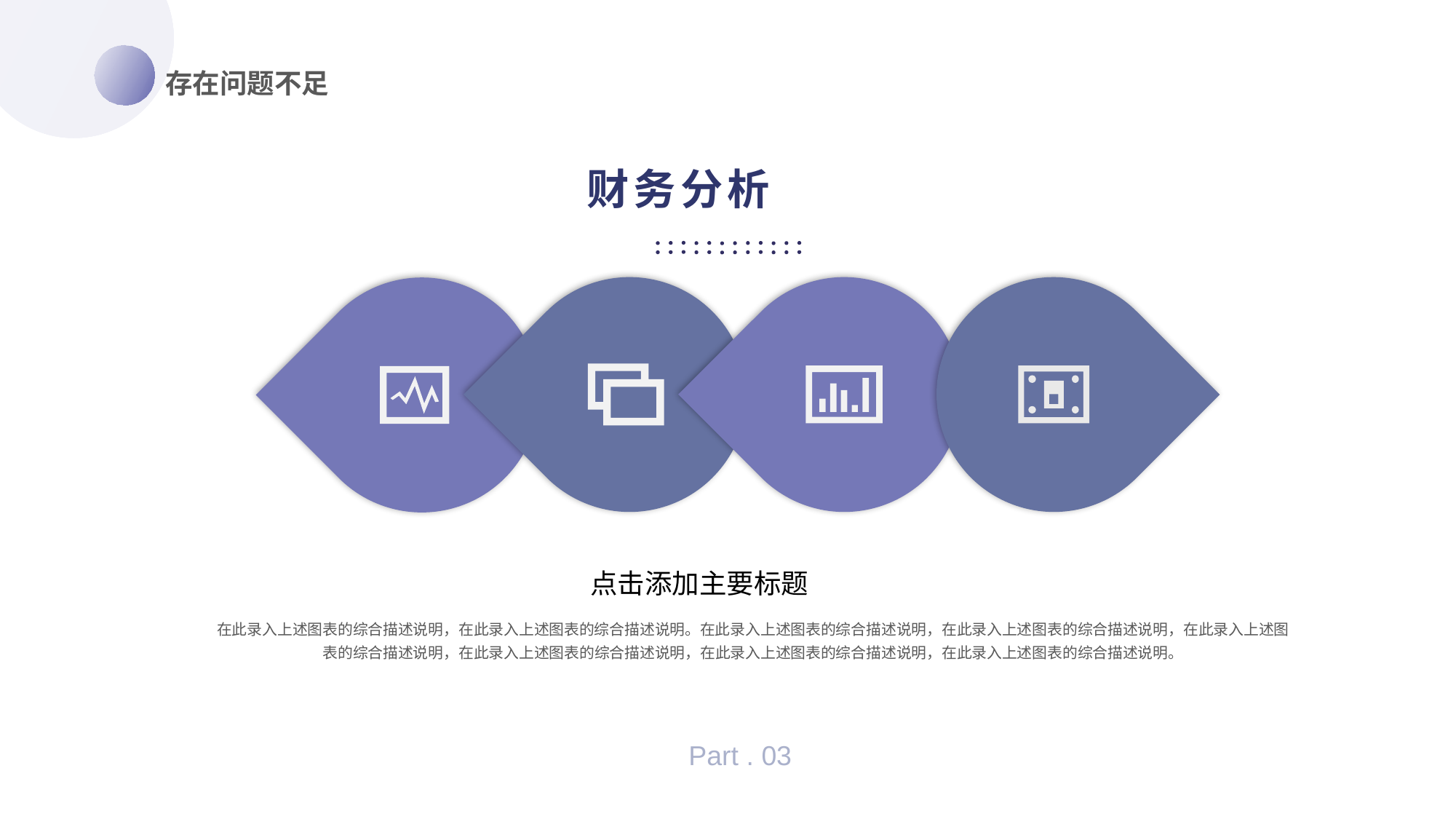

存在问题不足
财务分析

点击添加主要标题
在此录入上述图表的综合描述说明，在此录入上述图表的综合描述说明。在此录入上述图表的综合描述说明，在此录入上述图表的综合描述说明，在此录入上述图表的综合描述说明，在此录入上述图表的综合描述说明，在此录入上述图表的综合描述说明，在此录入上述图表的综合描述说明。
Part . 03